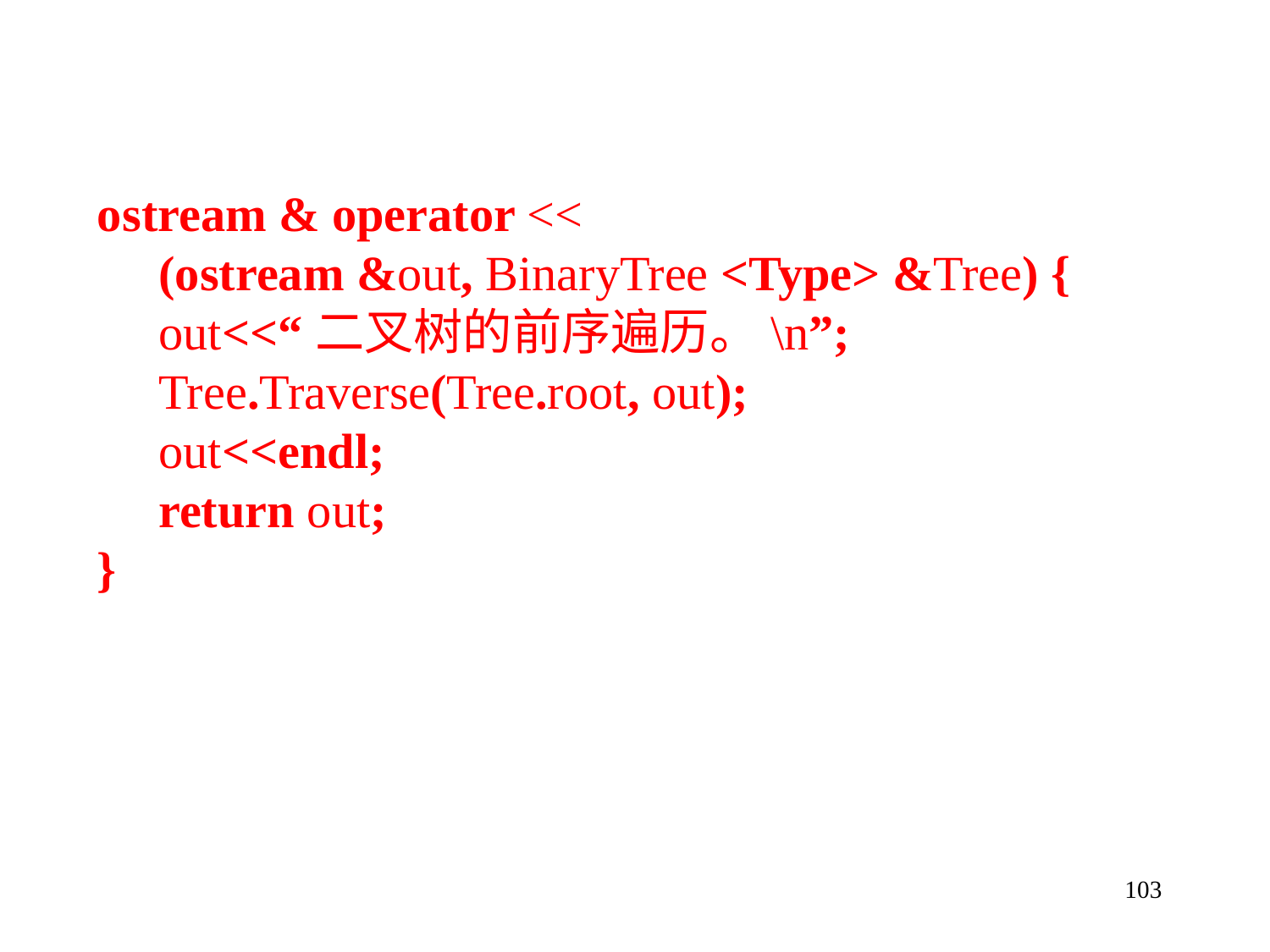

ostream & operator <<
     (ostream &out, BinaryTree <Type> &Tree) {
     out<<“二叉树的前序遍历。\n”;
     Tree.Traverse(Tree.root, out);
     out<<endl;
     return out;
}
103